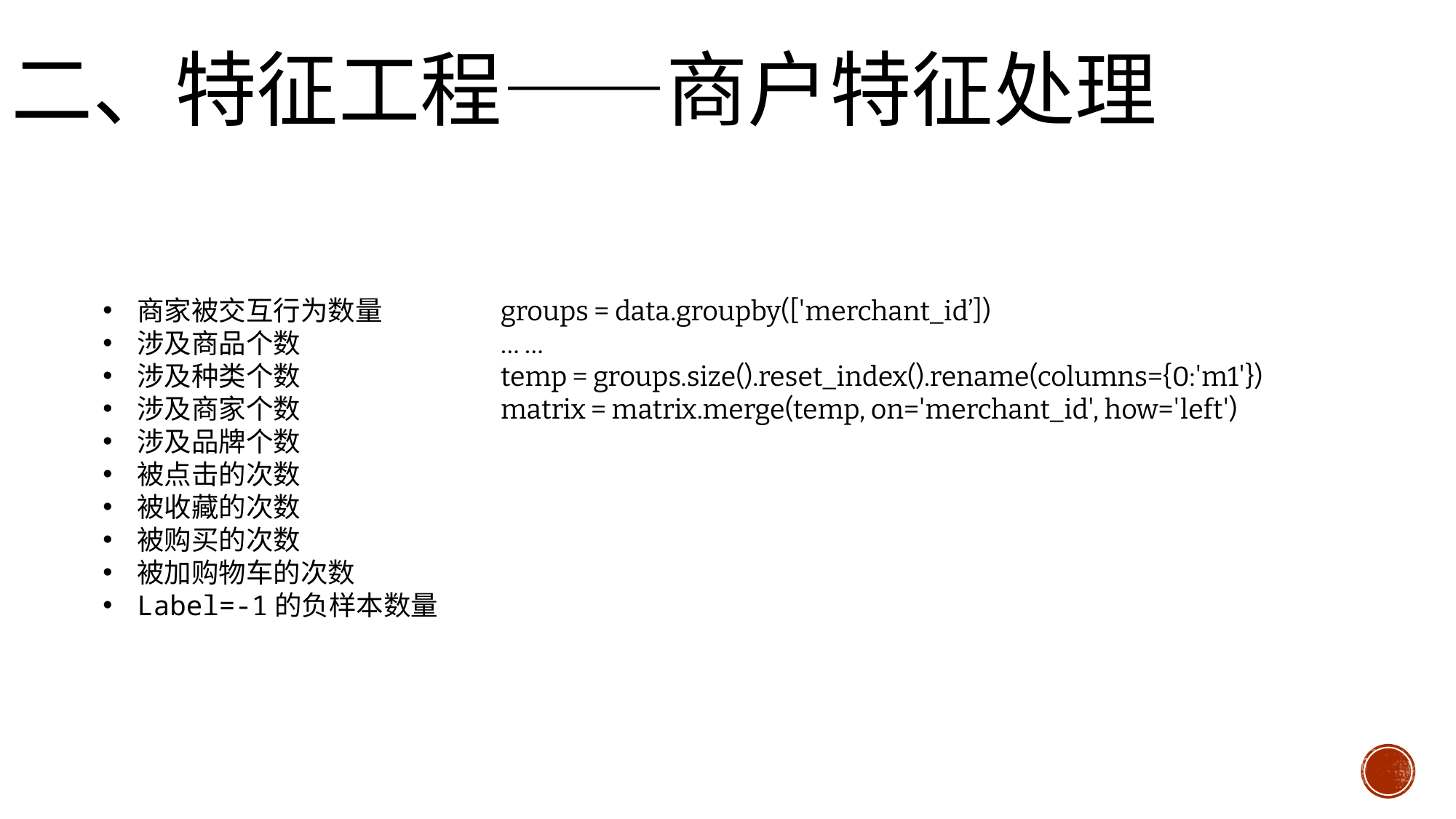

# 二、特征工程——商户特征处理
商家被交互行为数量
涉及商品个数
涉及种类个数
涉及商家个数
涉及品牌个数
被点击的次数
被收藏的次数
被购买的次数
被加购物车的次数
Label=-1的负样本数量

groups = data.groupby(['merchant_id’])
… …
temp = groups.size().reset_index().rename(columns={0:'m1'})
matrix = matrix.merge(temp, on='merchant_id', how='left')